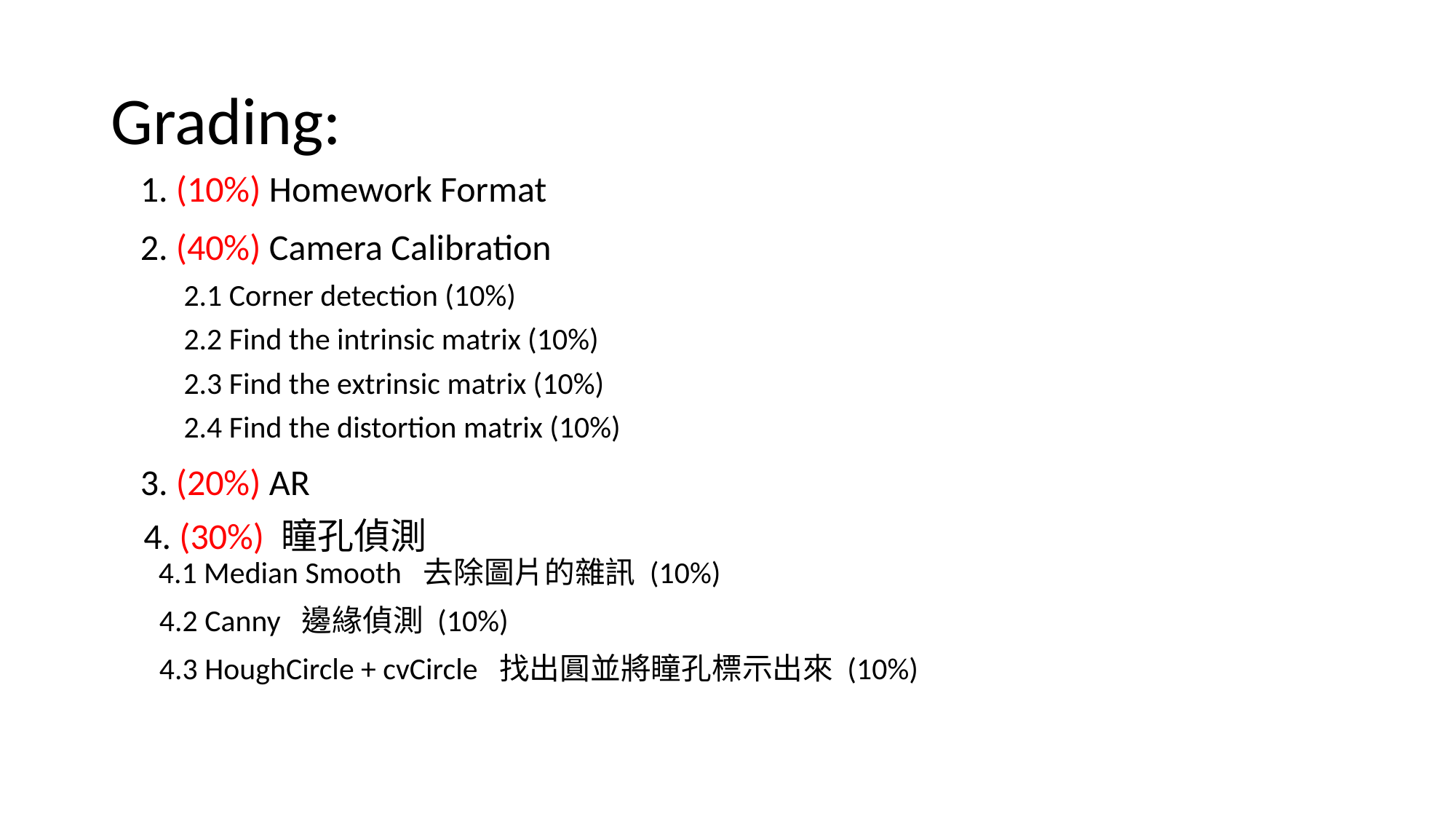

# Grading:
 1. (10%) Homework Format
 2. (40%) Camera Calibration
2.1 Corner detection (10%)
2.2 Find the intrinsic matrix (10%)
2.3 Find the extrinsic matrix (10%)
2.4 Find the distortion matrix (10%)
 3. (20%) AR
    4. (30%) 瞳孔偵測
      4.1 Median Smooth  去除圖片的雜訊 (10%)
       4.2 Canny  邊緣偵測 (10%)
       4.3 HoughCircle + cvCircle  找出圓並將瞳孔標示出來 (10%)